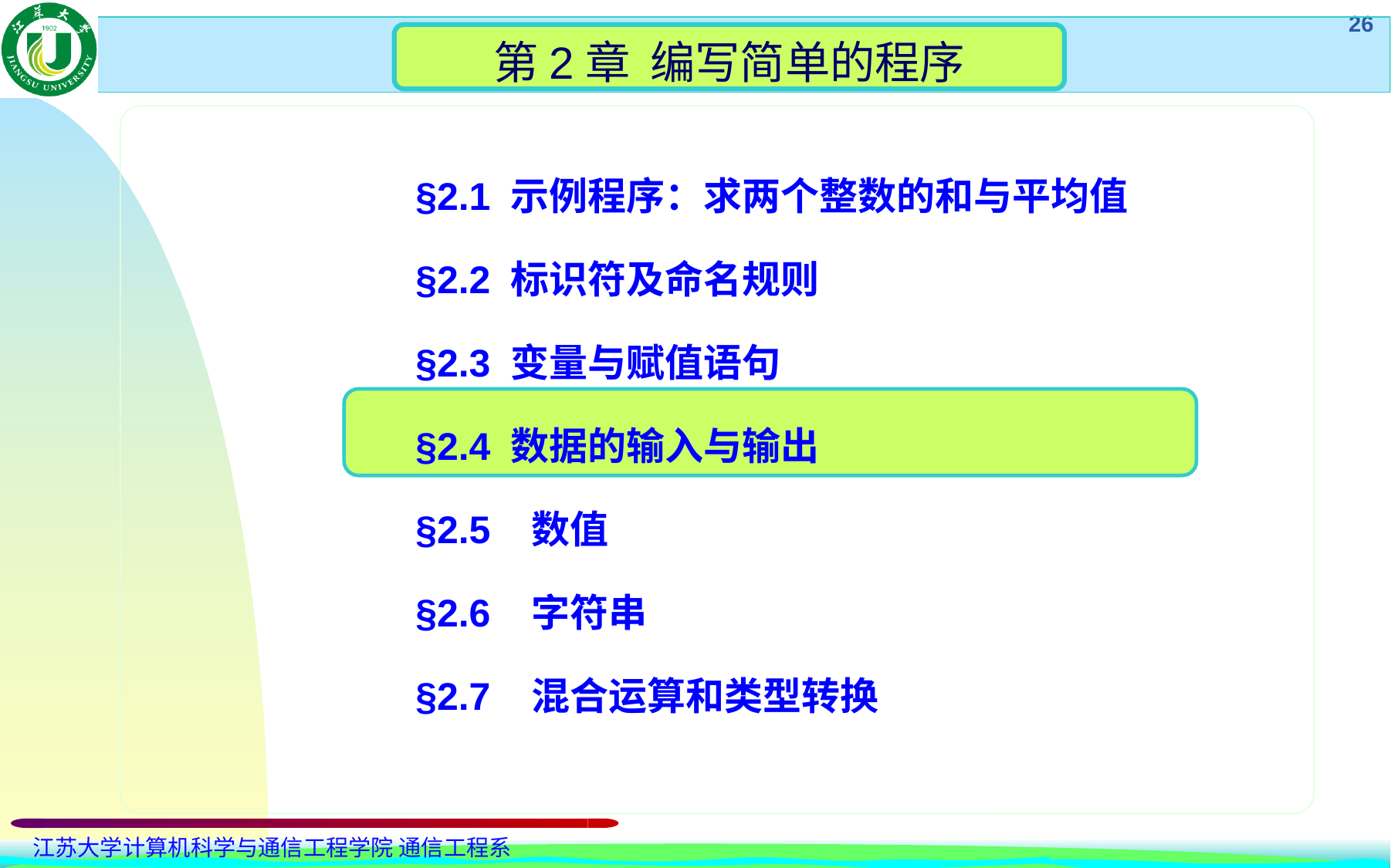

第2章  编写简单的程序

§2.1 示例程序：求两个整数的和与平均值
§2.2 标识符及命名规则
§2.3 变量与赋值语句
§2.4 数据的输入与输出
§2.5 	数值
§2.6 	字符串
§2.7 	混合运算和类型转换